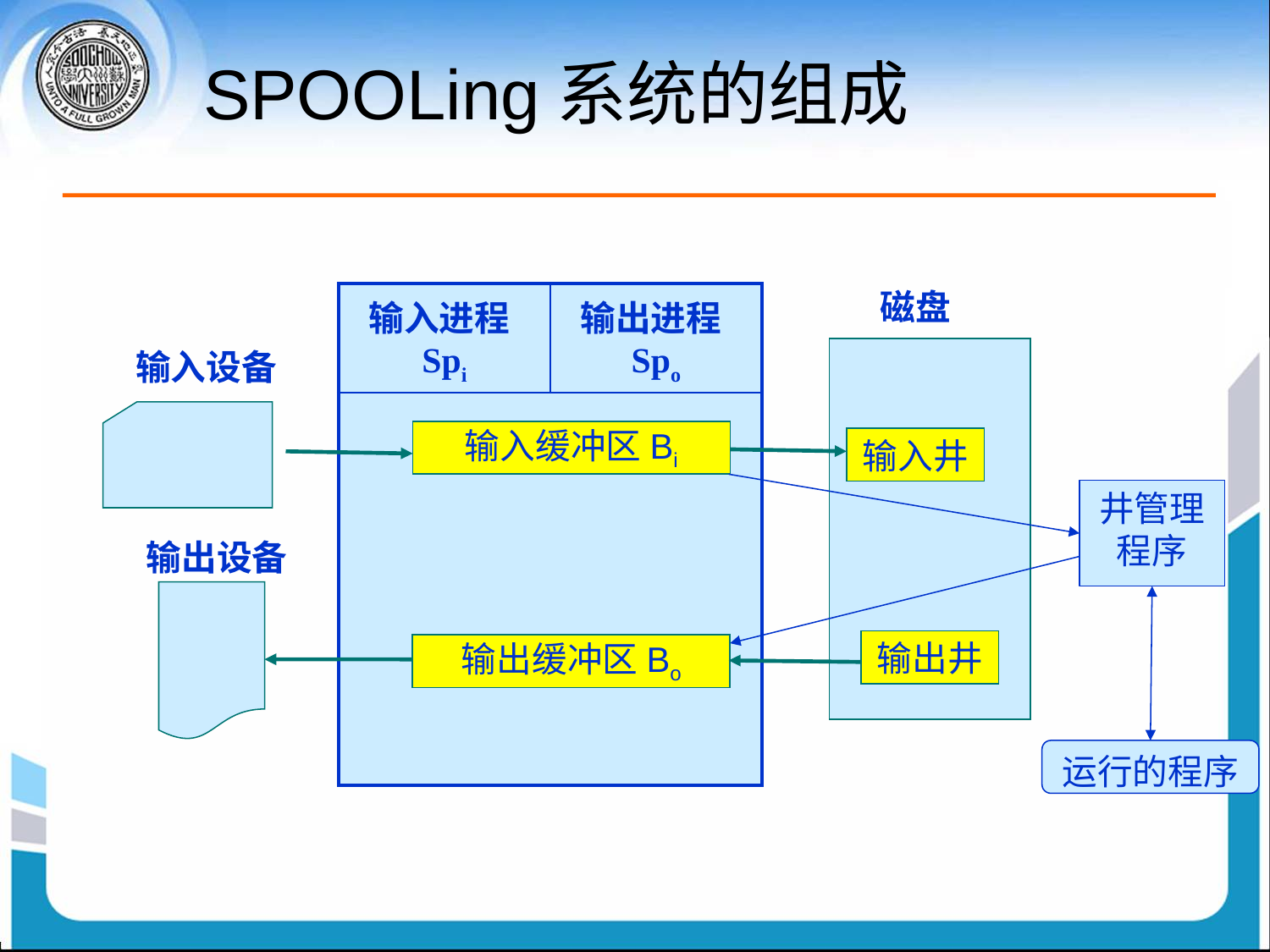

# SPOOLing系统的组成
磁盘
| 输入进程Spi | 输出进程Spo |
| --- | --- |
|  |  |
输入设备

输入缓冲区Bi
输入井

井管理程序
输出设备

输出井
输出缓冲区Bo

运行的程序